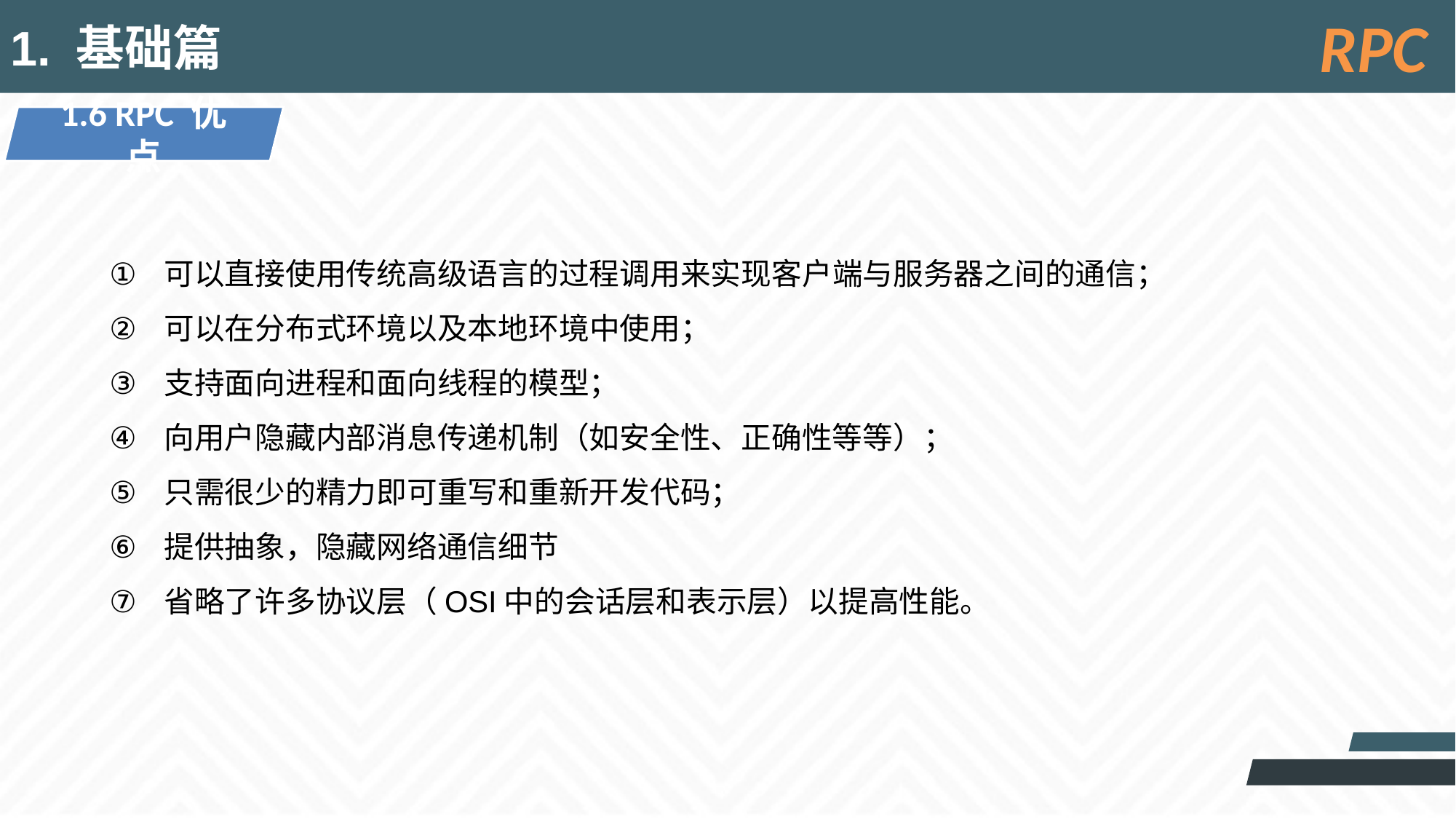

1. 基础篇
RPC
1.6 RPC 优点
可以直接使用传统高级语言的过程调用来实现客户端与服务器之间的通信；
可以在分布式环境以及本地环境中使用；
支持面向进程和面向线程的模型；
向用户隐藏内部消息传递机制（如安全性、正确性等等）；
只需很少的精力即可重写和重新开发代码；
提供抽象，隐藏网络通信细节
省略了许多协议层（OSI中的会话层和表示层）以提高性能。